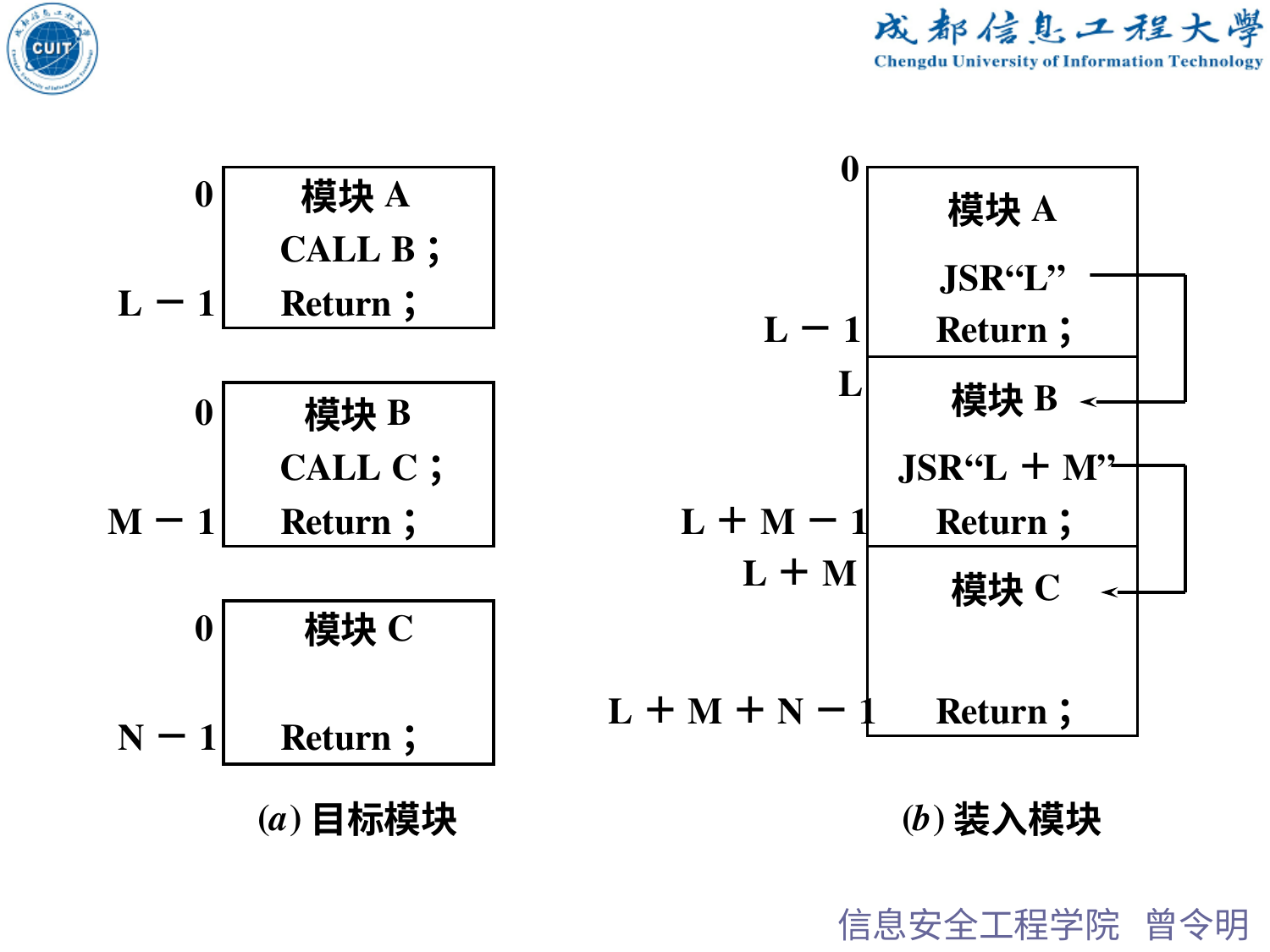

0

0

A
模块

A
模块
CALL B；
JSR“L”

L－1
Return；
L－1
Return；

L

B
模块

0

B
模块

CALL C；
JSR“L＋M”

L＋M－1
M－1
Return；
Return；

L＋M

C
模块

0

C
模块
L＋M＋N－1
Return；
N－1
Return；
(
a
)
(
b
)
目标模块
装入模块